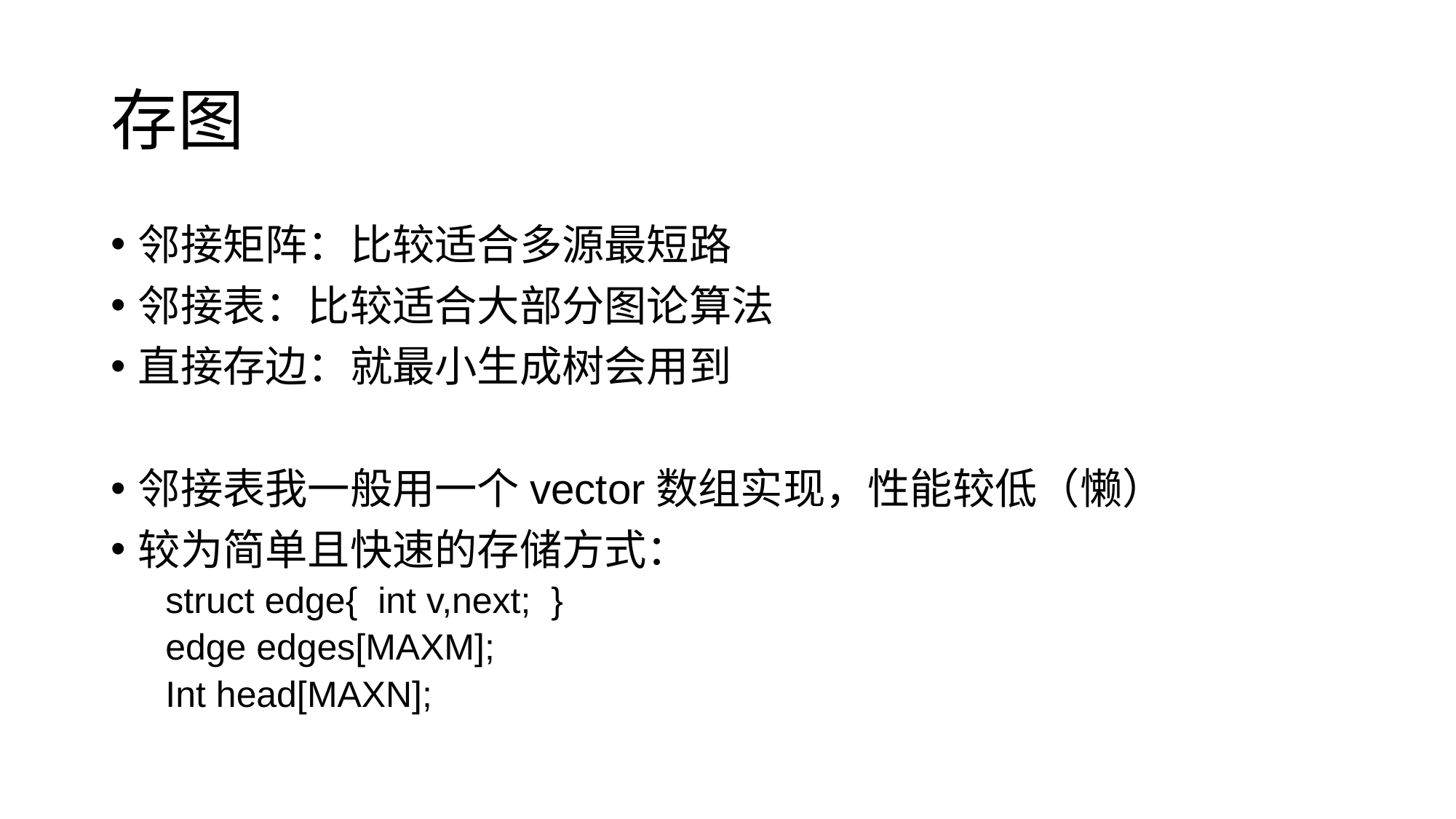

# 存图
邻接矩阵：比较适合多源最短路
邻接表：比较适合大部分图论算法
直接存边：就最小生成树会用到

邻接表我一般用一个vector数组实现，性能较低（懒）
较为简单且快速的存储方式：
struct edge{  int v,next;  }
edge edges[MAXM];
Int head[MAXN];